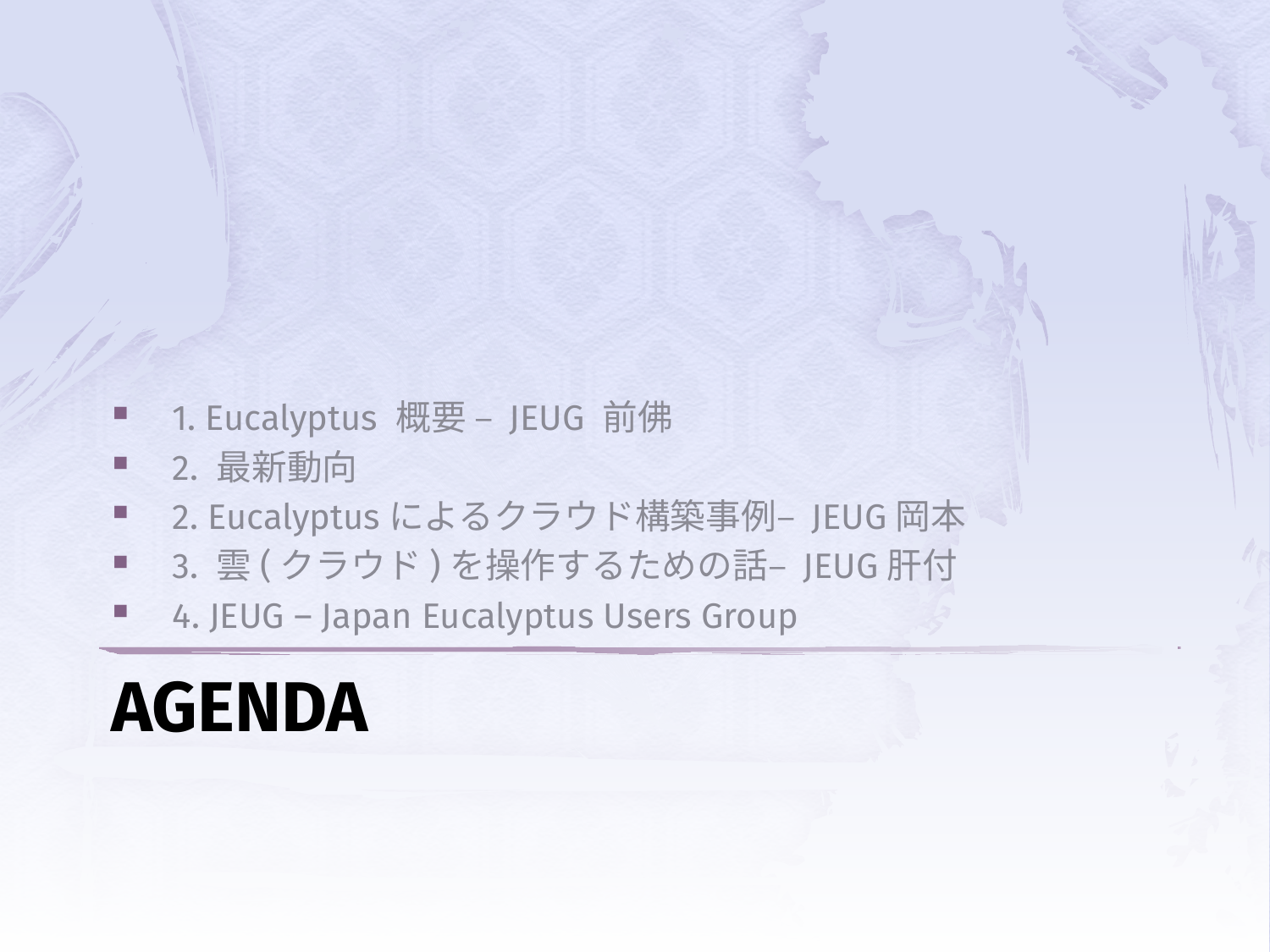

1. Eucalyptus 概要 – JEUG 前佛
　2. 最新動向
　2. Eucalyptusによるクラウド構築事例– JEUG岡本
　3. 雲(クラウド)を操作するための話– JEUG肝付
　4. JEUG – Japan Eucalyptus Users Group
# Agenda